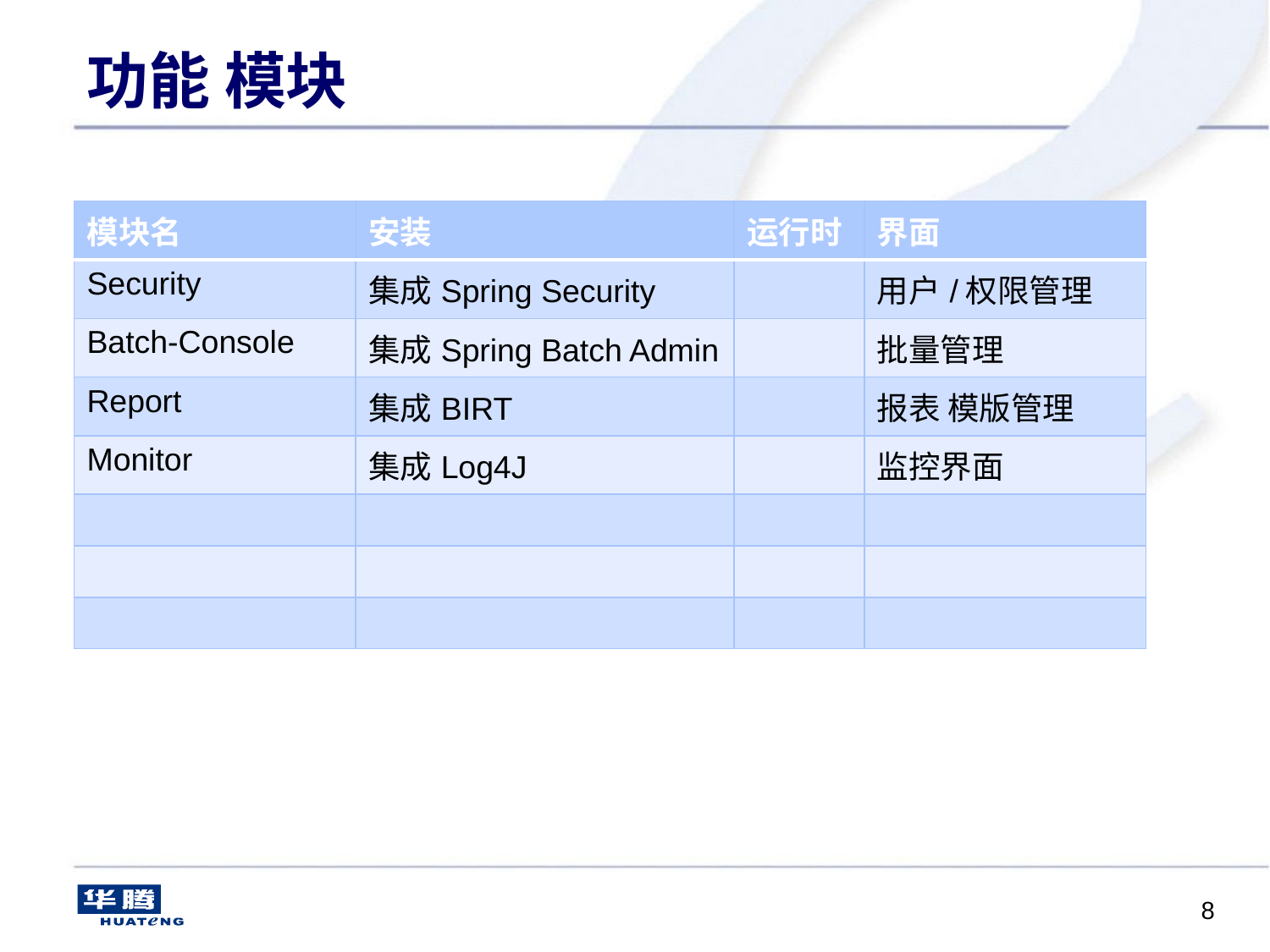

# 功能 模块
| 模块名 | 安装 | 运行时 | 界面 |
| --- | --- | --- | --- |
| Security | 集成Spring Security |  | 用户/权限管理 |
| Batch-Console | 集成Spring Batch Admin |  | 批量管理 |
| Report | 集成BIRT |  | 报表 模版管理 |
| Monitor | 集成Log4J |  | 监控界面 |
|  |  |  |  |
|  |  |  |  |
|  |  |  |  |
8